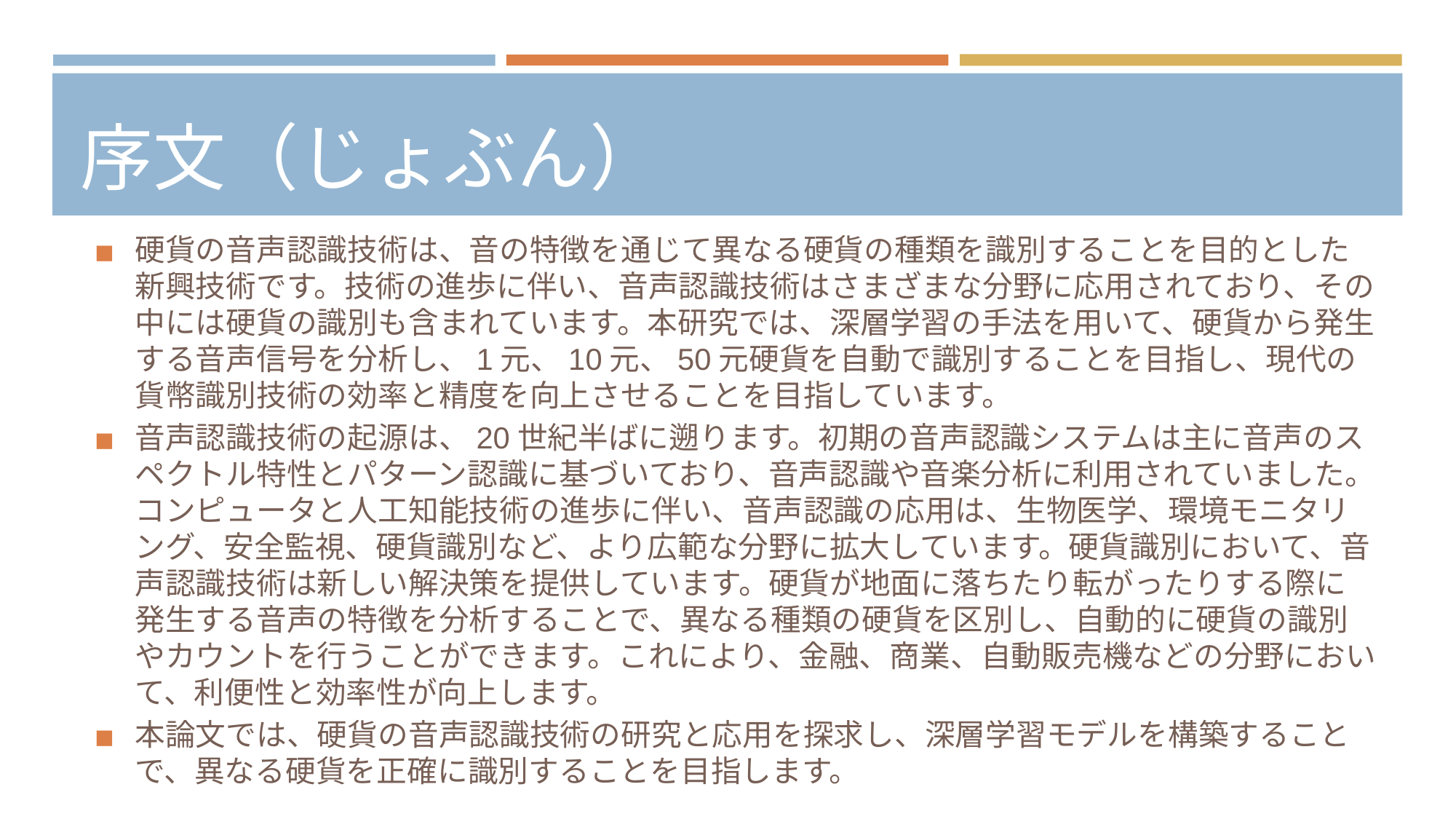

# 序文（じょぶん）
硬貨の音声認識技術は、音の特徴を通じて異なる硬貨の種類を識別することを目的とした新興技術です。技術の進歩に伴い、音声認識技術はさまざまな分野に応用されており、その中には硬貨の識別も含まれています。本研究では、深層学習の手法を用いて、硬貨から発生する音声信号を分析し、1元、10元、50元硬貨を自動で識別することを目指し、現代の貨幣識別技術の効率と精度を向上させることを目指しています。
音声認識技術の起源は、20世紀半ばに遡ります。初期の音声認識システムは主に音声のスペクトル特性とパターン認識に基づいており、音声認識や音楽分析に利用されていました。コンピュータと人工知能技術の進歩に伴い、音声認識の応用は、生物医学、環境モニタリング、安全監視、硬貨識別など、より広範な分野に拡大しています。硬貨識別において、音声認識技術は新しい解決策を提供しています。硬貨が地面に落ちたり転がったりする際に発生する音声の特徴を分析することで、異なる種類の硬貨を区別し、自動的に硬貨の識別やカウントを行うことができます。これにより、金融、商業、自動販売機などの分野において、利便性と効率性が向上します。
本論文では、硬貨の音声認識技術の研究と応用を探求し、深層学習モデルを構築することで、異なる硬貨を正確に識別することを目指します。